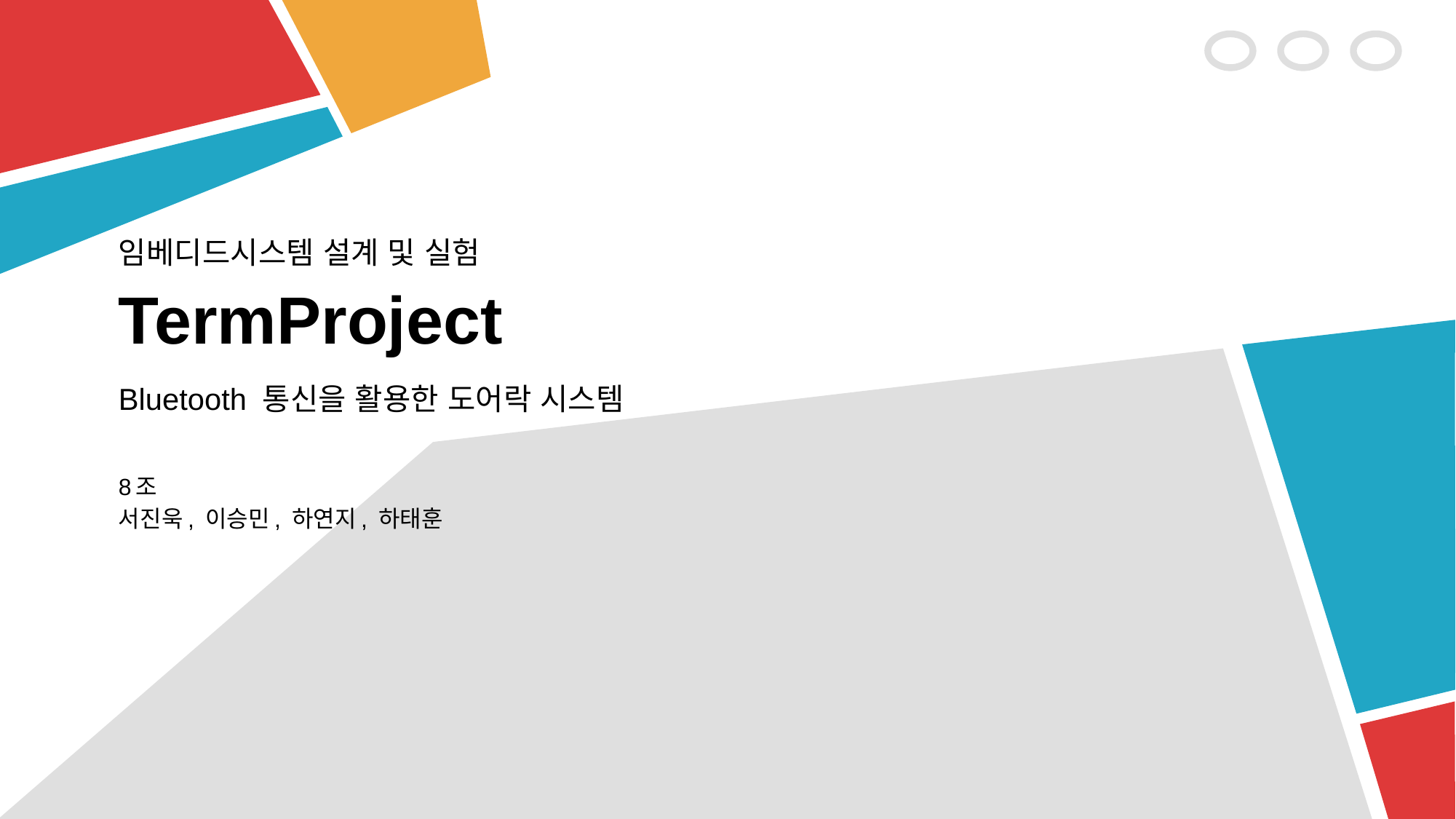

임베디드시스템 설계 및 실험
# TermProject
Bluetooth 통신을 활용한 도어락 시스템
8조
서진욱, 이승민, 하연지, 하태훈